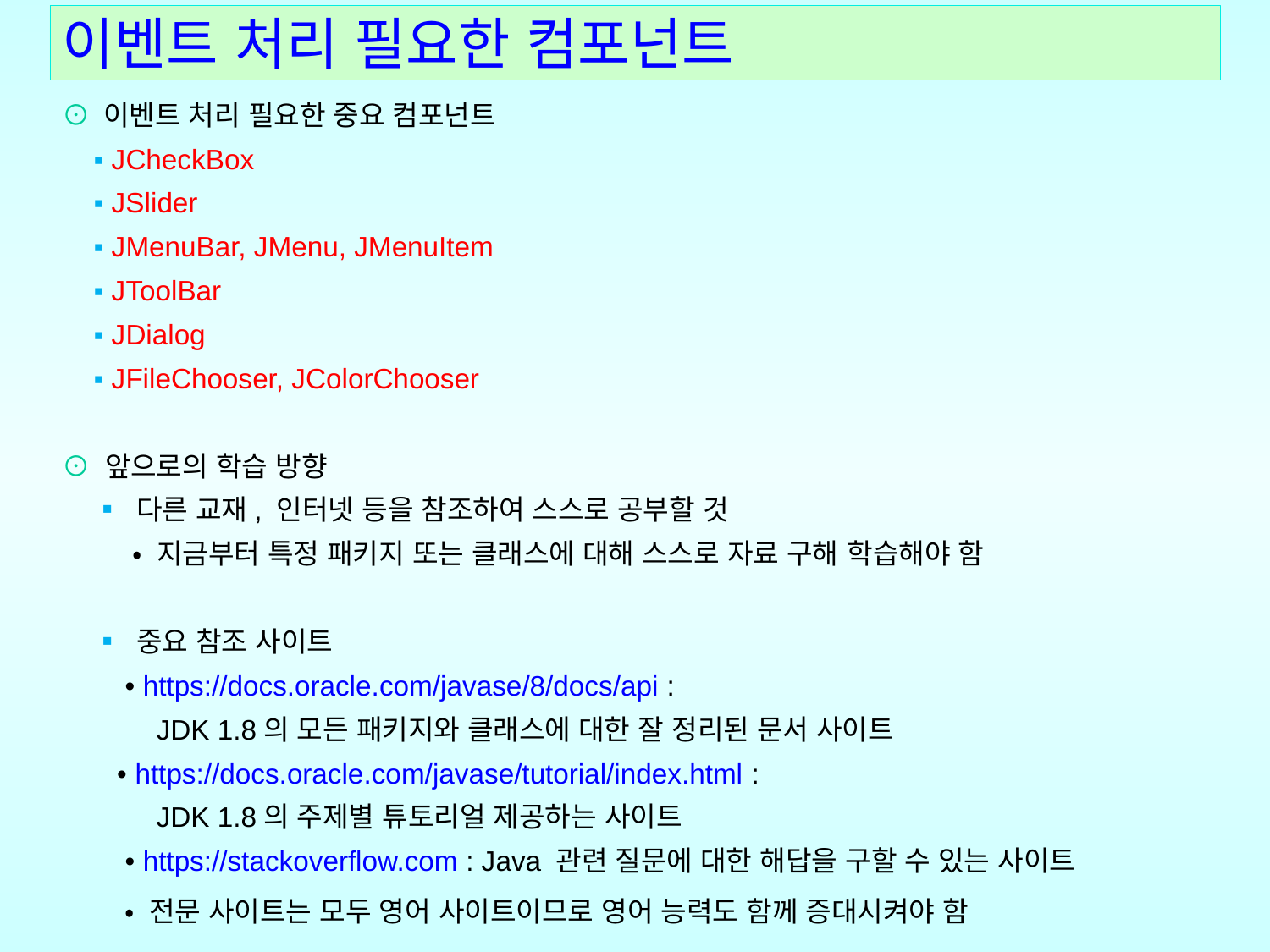

# 이벤트 처리 필요한 컴포넌트
⊙ 이벤트 처리 필요한 중요 컴포넌트
    ▪ JCheckBox
    ▪ JSlider
    ▪ JMenuBar, JMenu, JMenuItem
    ▪ JToolBar
    ▪ JDialog
    ▪ JFileChooser, JColorChooser

⊙ 앞으로의 학습 방향
    ▪ 다른 교재, 인터넷 등을 참조하여 스스로 공부할 것
         • 지금부터 특정 패키지 또는 클래스에 대해 스스로 자료 구해 학습해야 함

    ▪ 중요 참조 사이트
        • https://docs.oracle.com/javase/8/docs/api :
            JDK 1.8의 모든 패키지와 클래스에 대한 잘 정리된 문서 사이트
       • https://docs.oracle.com/javase/tutorial/index.html :
            JDK 1.8의 주제별 튜토리얼 제공하는 사이트
        • https://stackoverflow.com : Java 관련 질문에 대한 해답을 구할 수 있는 사이트
        • 전문 사이트는 모두 영어 사이트이므로 영어 능력도 함께 증대시켜야 함